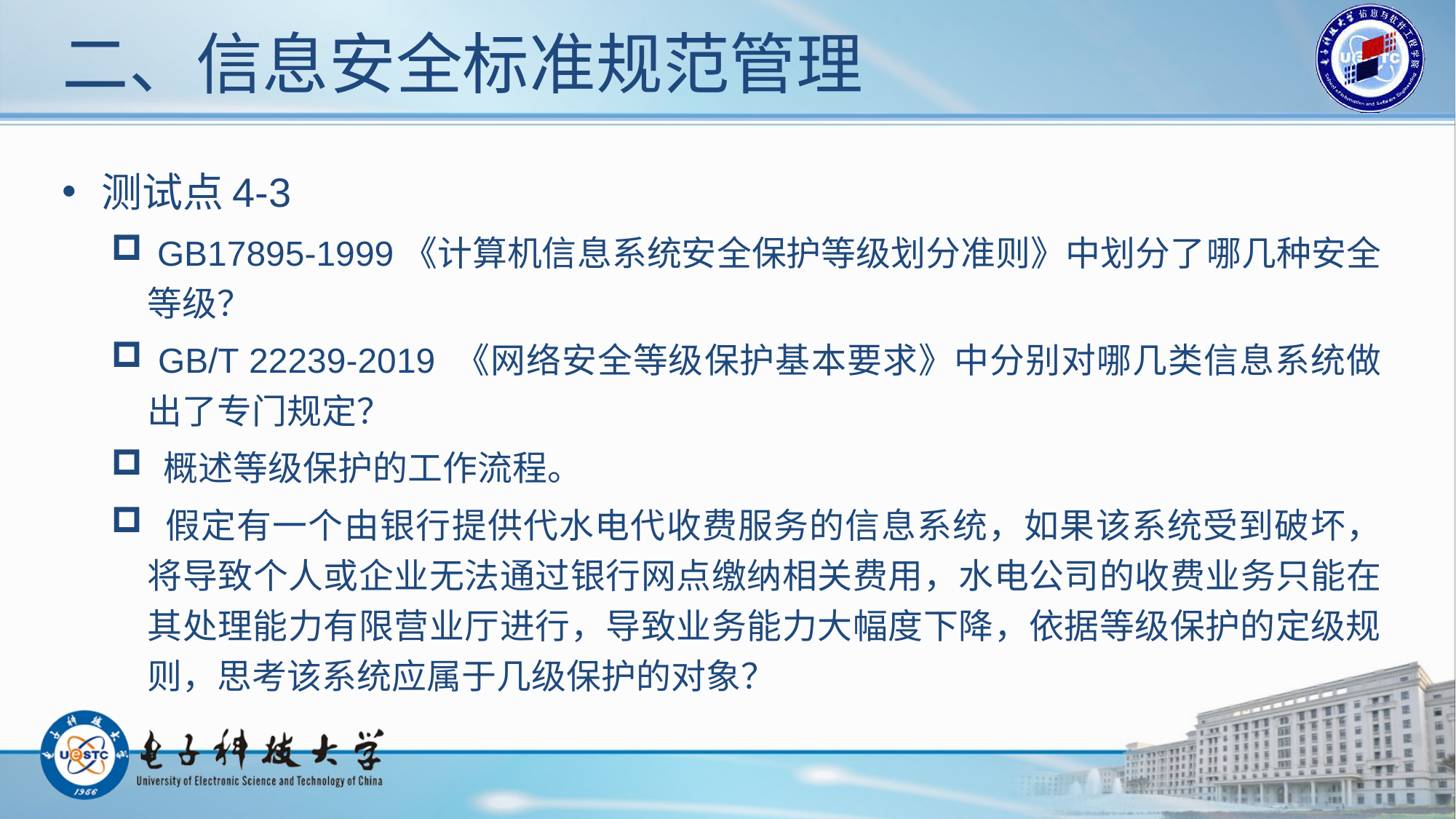

# 二、信息安全标准规范管理
测试点4-3
 GB17895-1999《计算机信息系统安全保护等级划分准则》中划分了哪几种安全等级？
 GB/T 22239-2019 《网络安全等级保护基本要求》中分别对哪几类信息系统做出了专门规定？
 概述等级保护的工作流程。
 假定有一个由银行提供代水电代收费服务的信息系统，如果该系统受到破坏，将导致个人或企业无法通过银行网点缴纳相关费用，水电公司的收费业务只能在其处理能力有限营业厅进行，导致业务能力大幅度下降，依据等级保护的定级规则，思考该系统应属于几级保护的对象？